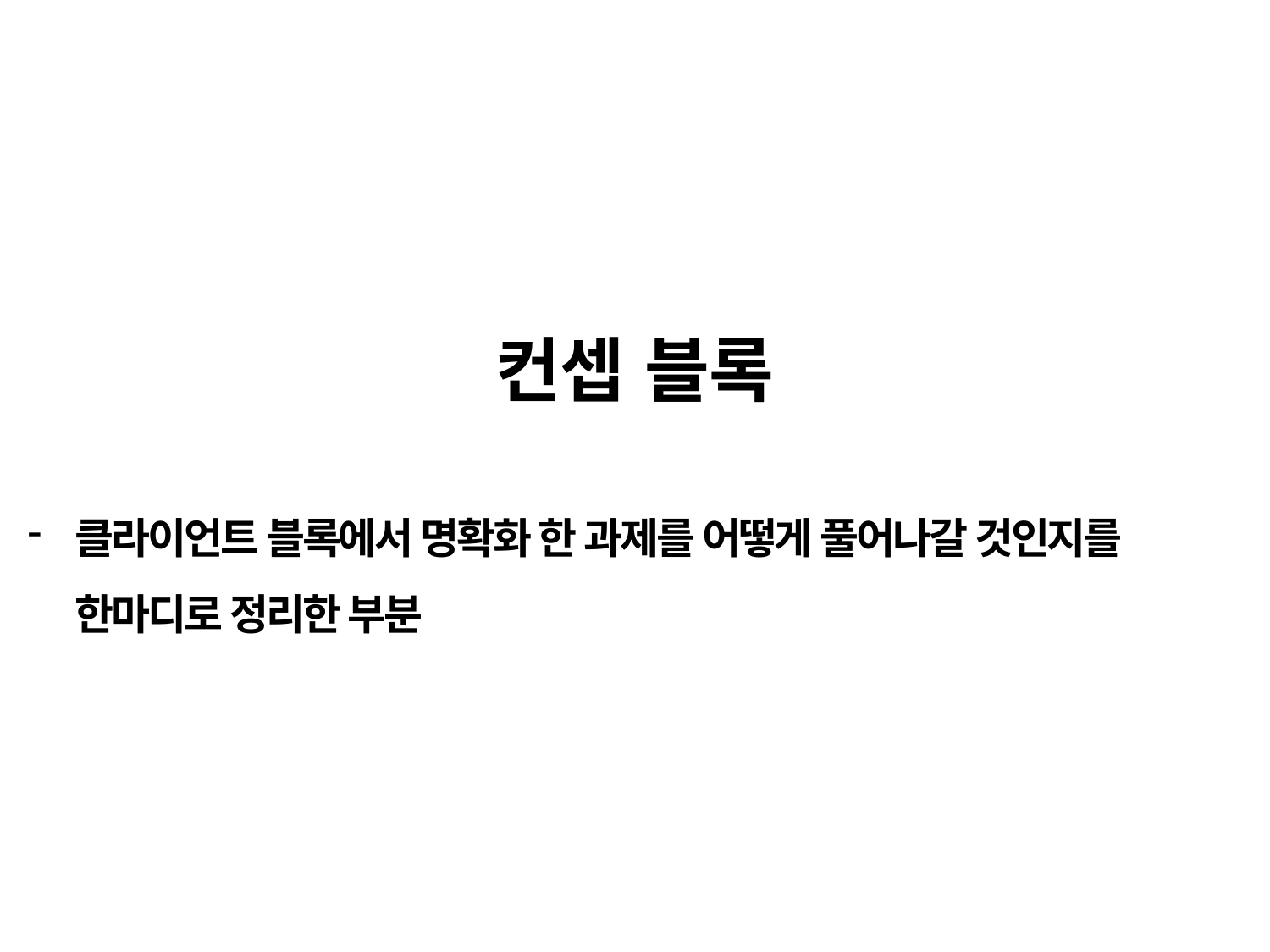

컨셉 블록

클라이언트 블록에서 명확화 한 과제를 어떻게 풀어나갈 것인지를 한마디로 정리한 부분